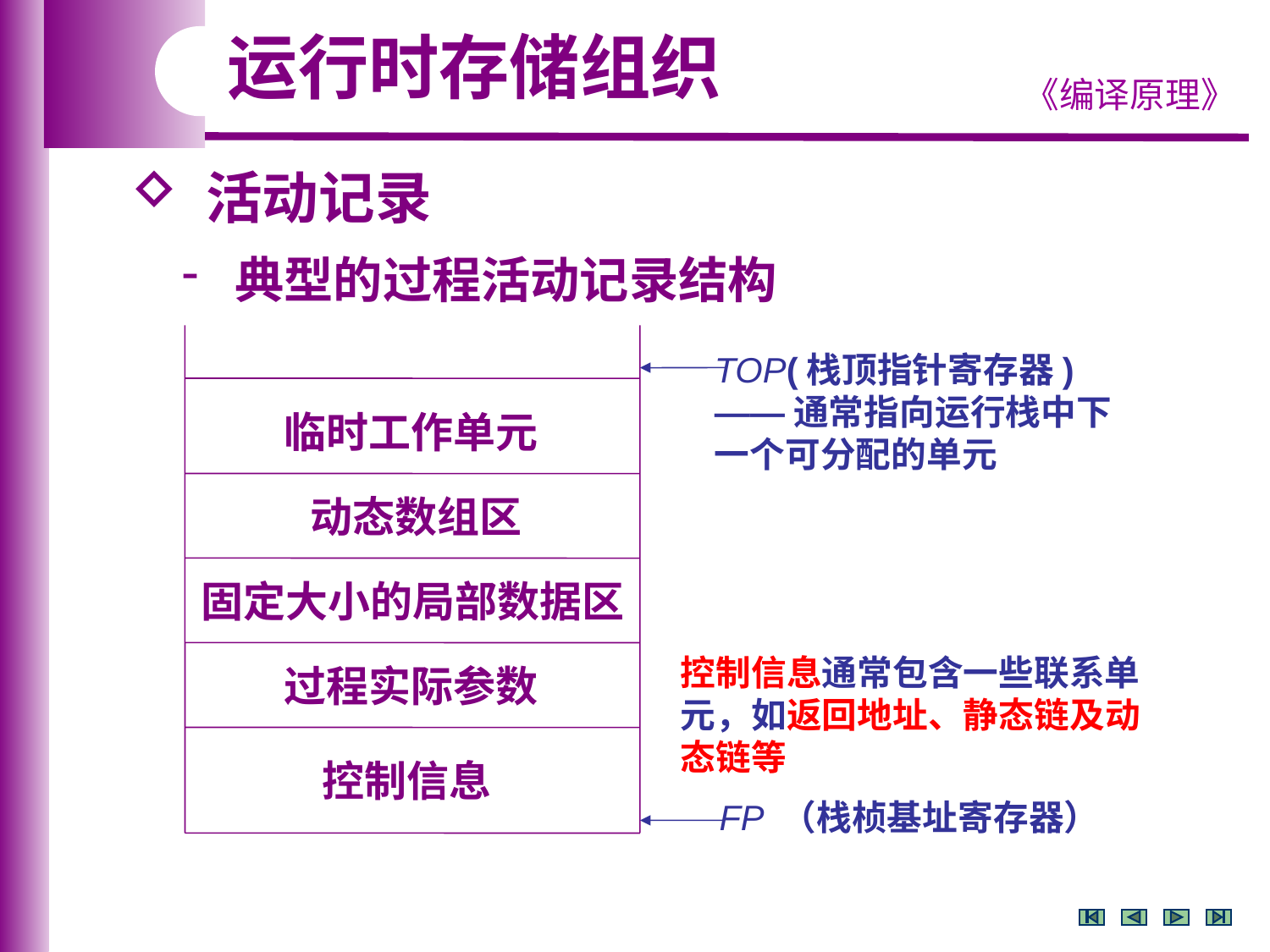

运行时存储组织
 活动记录
 典型的过程活动记录结构

TOP(栈顶指针寄存器)——通常指向运行栈中下一个可分配的单元

临时工作单元

动态数组区

固定大小的局部数据区

控制信息通常包含一些联系单元，如返回地址、静态链及动态链等
过程实际参数

控制信息
FP （栈桢基址寄存器）

TOP（栈顶寄存器）